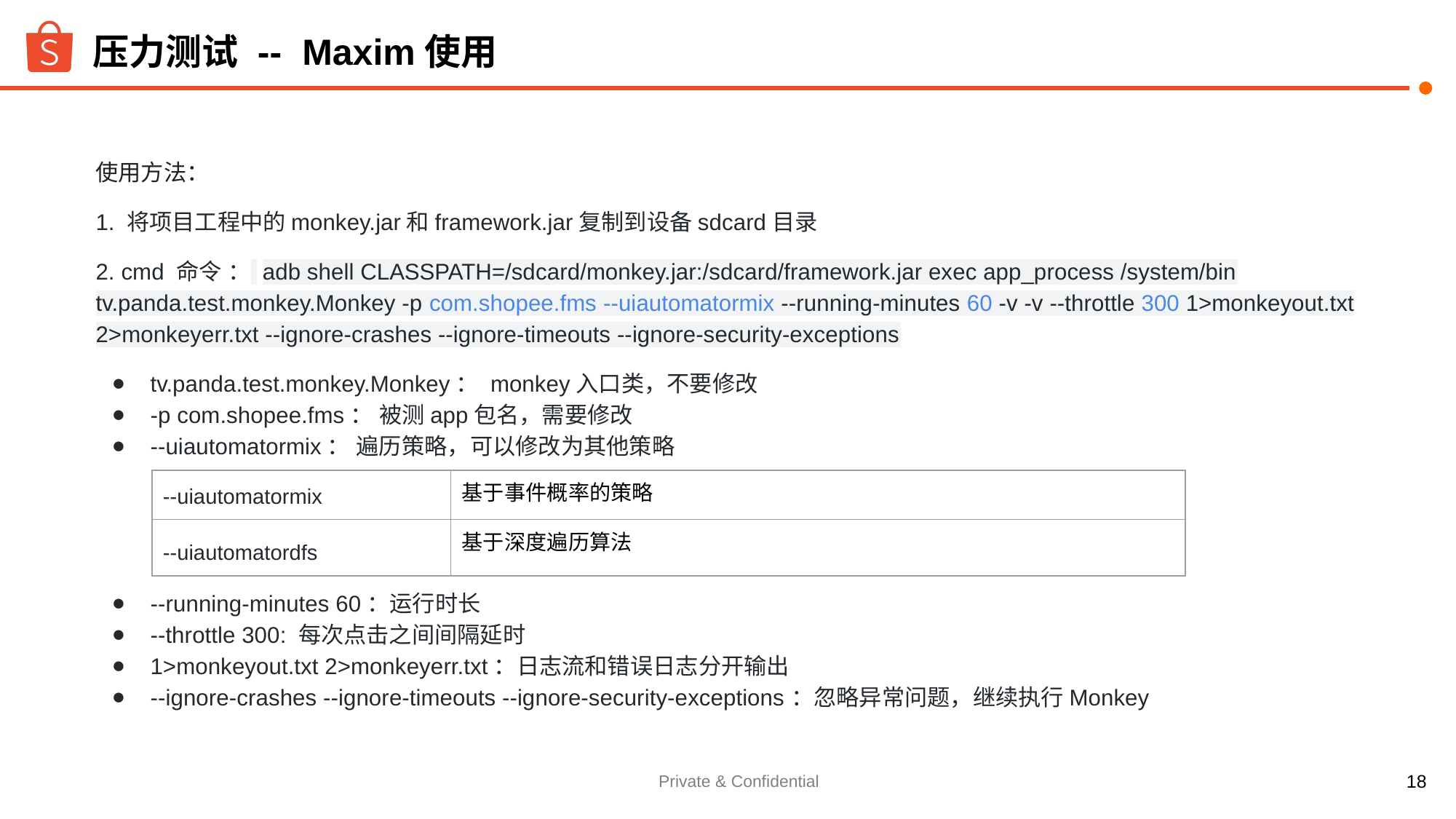

# 压力测试 --  Maxim使用
使用方法：
1. 将项目工程中的monkey.jar和framework.jar复制到设备sdcard目录
2. cmd 命令 ： adb shell CLASSPATH=/sdcard/monkey.jar:/sdcard/framework.jar exec app_process /system/bin tv.panda.test.monkey.Monkey -p com.shopee.fms --uiautomatormix --running-minutes 60 -v -v --throttle 300 1>monkeyout.txt 2>monkeyerr.txt --ignore-crashes --ignore-timeouts --ignore-security-exceptions
tv.panda.test.monkey.Monkey： monkey入口类，不要修改
-p com.shopee.fms： 被测app包名，需要修改
--uiautomatormix： 遍历策略，可以修改为其他策略

--running-minutes 60：运行时长
--throttle 300: 每次点击之间间隔延时
1>monkeyout.txt 2>monkeyerr.txt：日志流和错误日志分开输出
--ignore-crashes --ignore-timeouts --ignore-security-exceptions：忽略异常问题，继续执行Monkey

| --uiautomatormix | 基于事件概率的策略 |
| --- | --- |
| --uiautomatordfs | 基于深度遍历算法 |
18